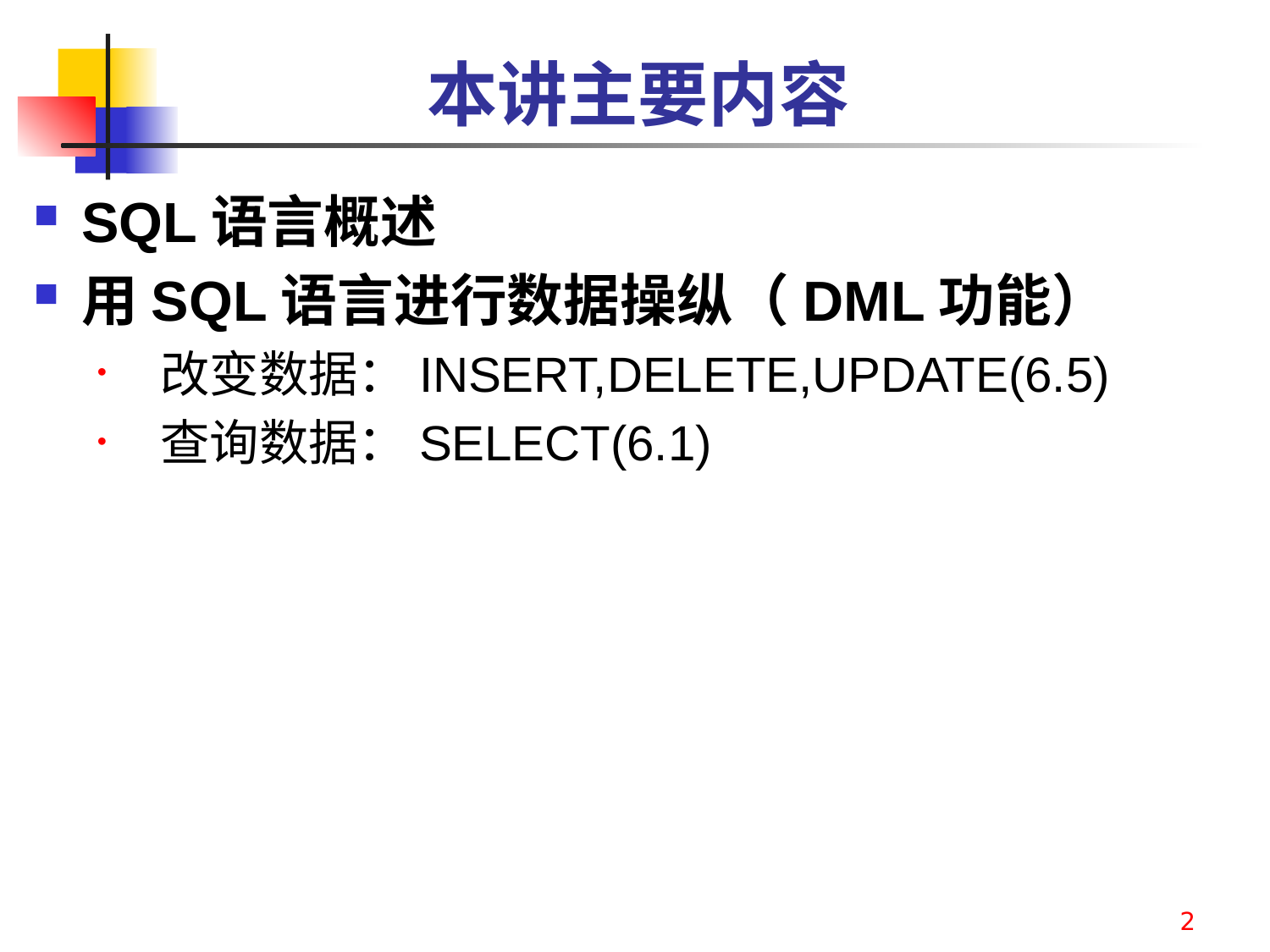

# 本讲主要内容
SQL语言概述
用SQL语言进行数据操纵（DML功能）
改变数据：INSERT,DELETE,UPDATE(6.5)
查询数据：SELECT(6.1)
2